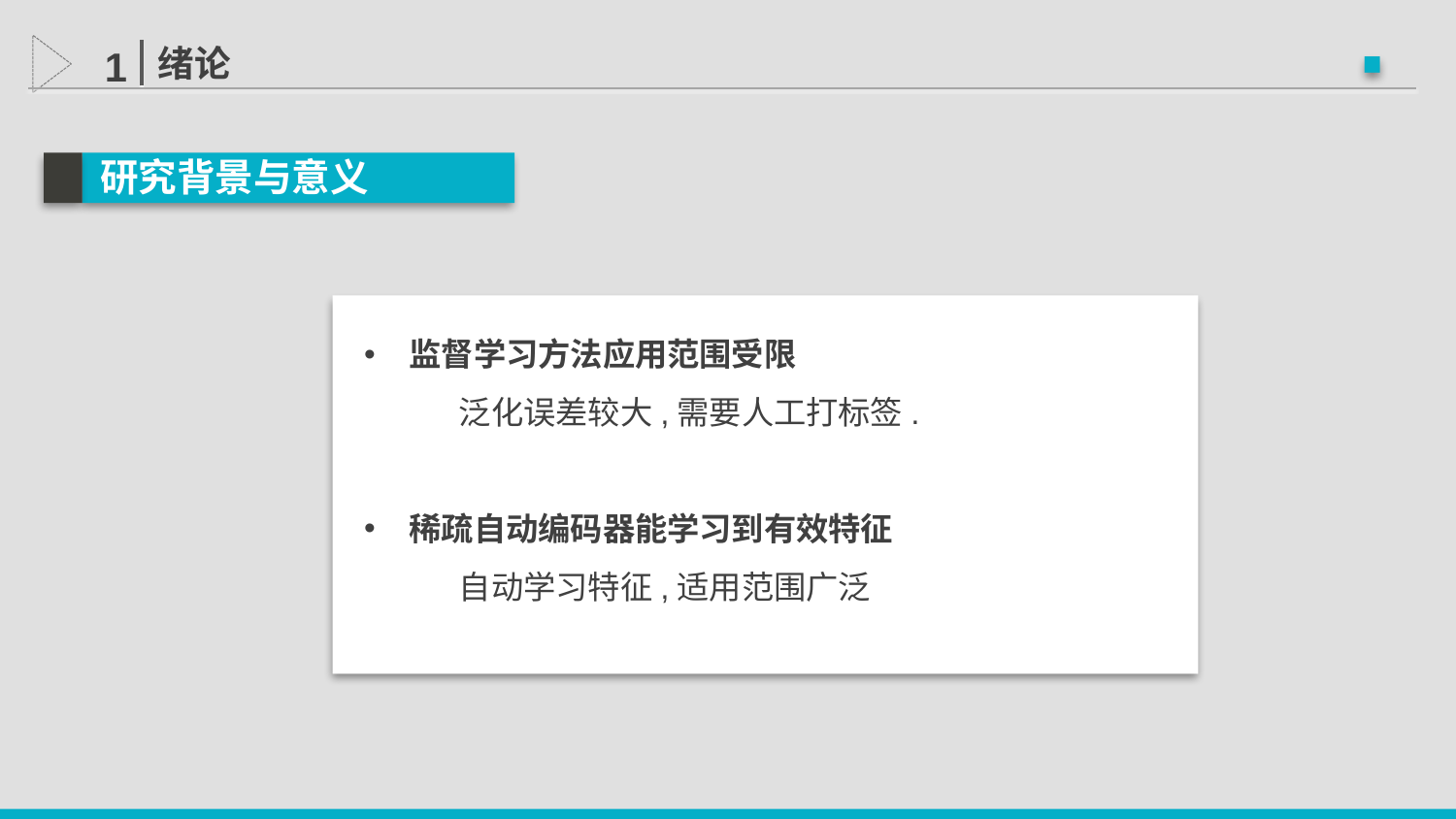

·

绪论
1

研究背景与意义

监督学习方法应用范围受限
            泛化误差较大,需要人工打标签.

稀疏自动编码器能学习到有效特征
            自动学习特征,适用范围广泛